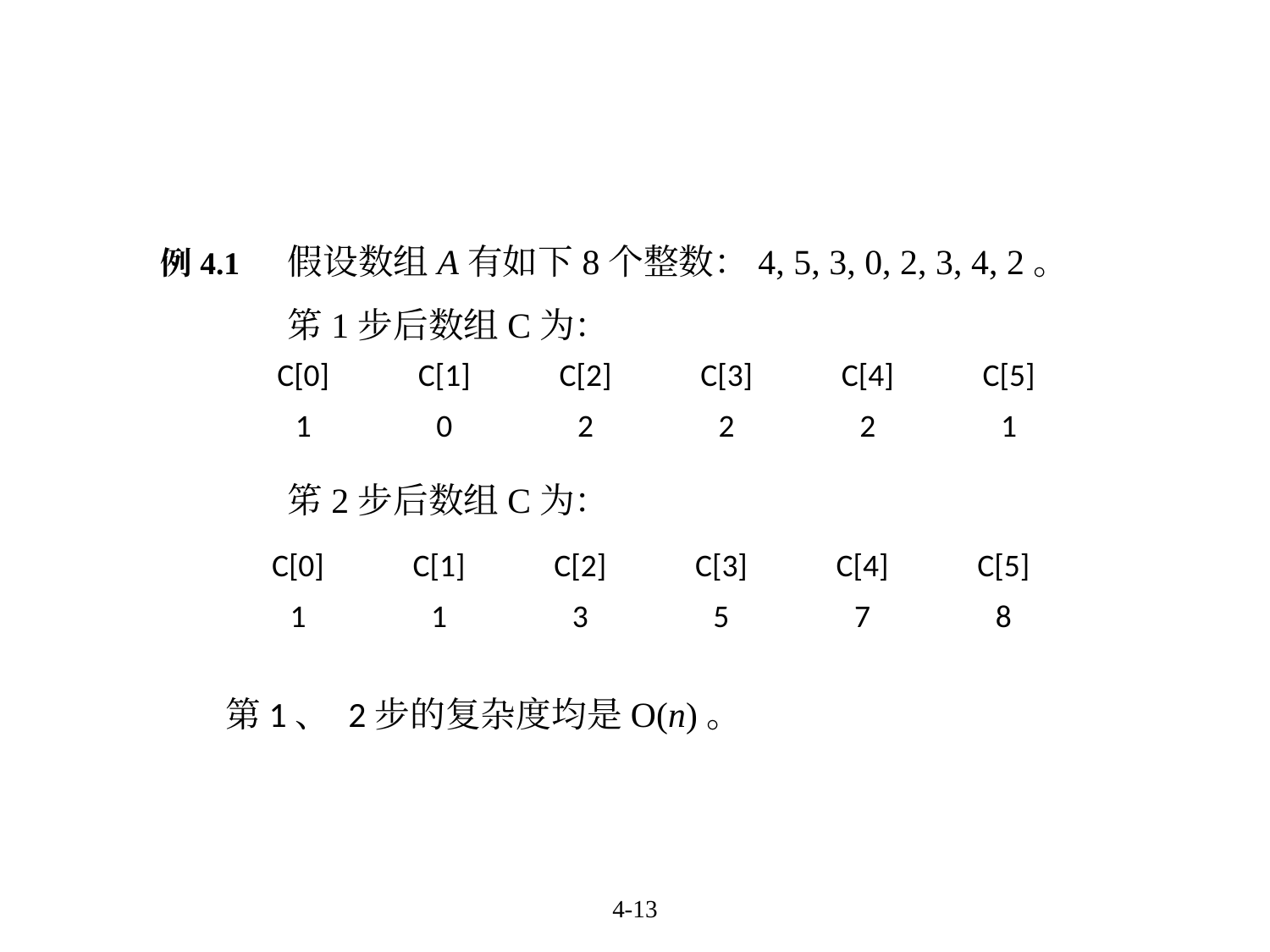

例4.1	假设数组A有如下8个整数：4, 5, 3, 0, 2, 3, 4, 2。
	笫1步后数组C为：

	笫2步后数组C为：

第1、 2步的复杂度均是O(n)。
| C[0] | C[1] | C[2] | C[3] | C[4] | C[5] |
| --- | --- | --- | --- | --- | --- |
| 1 | 0 | 2 | 2 | 2 | 1 |
| C[0] | C[1] | C[2] | C[3] | C[4] | C[5] |
| --- | --- | --- | --- | --- | --- |
| 1 | 1 | 3 | 5 | 7 | 8 |
4-13